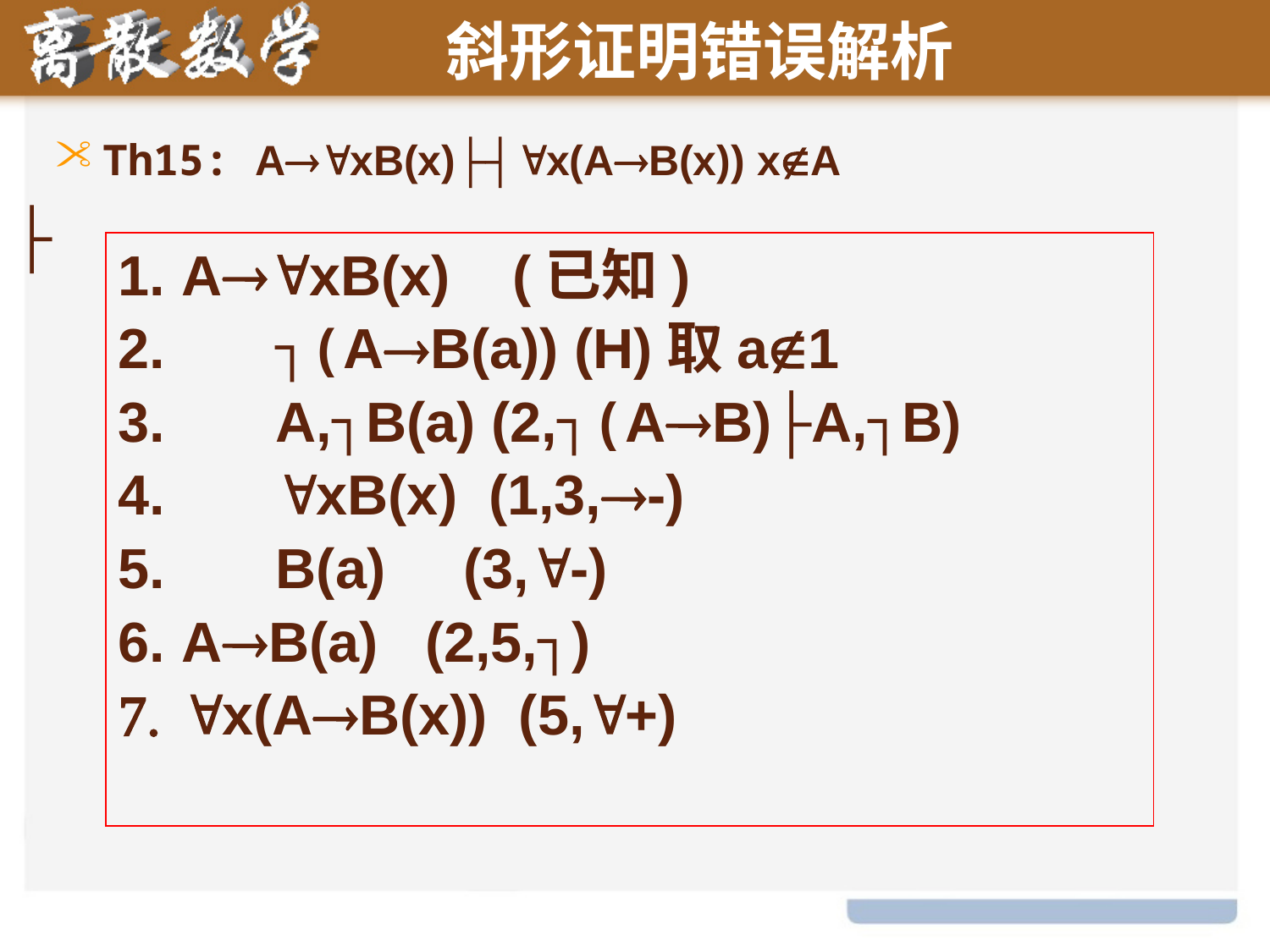

# 斜形证明错误解析
Th15: A→∀xB(x)├┤∀x(A→B(x)) x∉A
├
A→∀xB(x)    (已知)
      ┐(A→B(a)) (H)取a∉1
      A,┐B(a) (2,┐(A→B)├A,┐B)
      ∀xB(x)  (1,3,→-)
      B(a)     (3,∀-)
A→B(a)   (2,5,┐)
∀x(A→B(x))  (5,∀+)